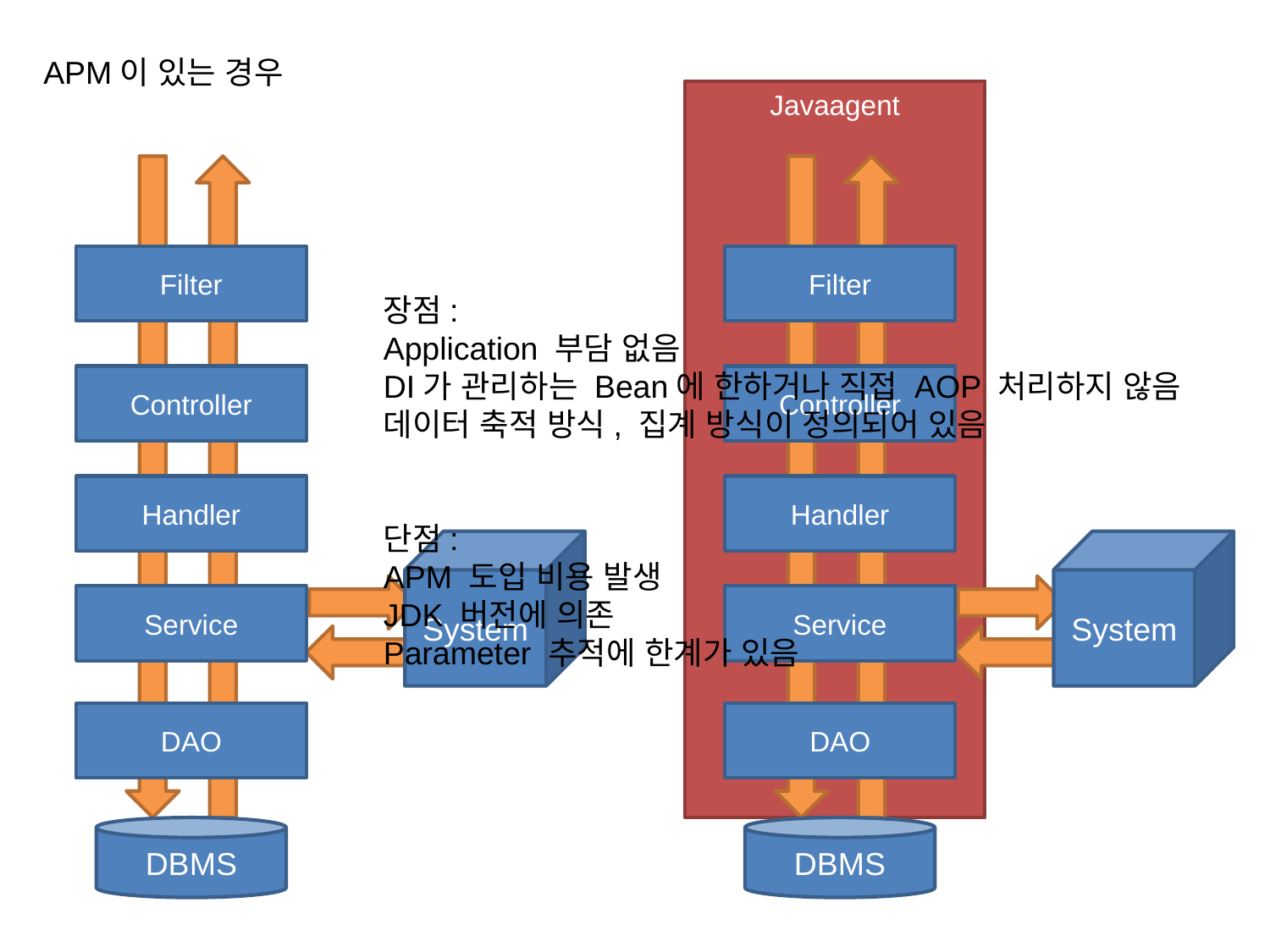

APM이 있는 경우
Javaagent

Filter
Filter
장점:
Application 부담 없음
DI가 관리하는 Bean에 한하거나 직접 AOP 처리하지 않음
데이터 축적 방식, 집계 방식이 정의되어 있음

단점:
APM 도입 비용 발생
JDK 버전에 의존
Parameter 추적에 한계가 있음

Controller
Controller
Handler
Handler
System
System

Service
Service

DAO
DAO
DBMS
DBMS